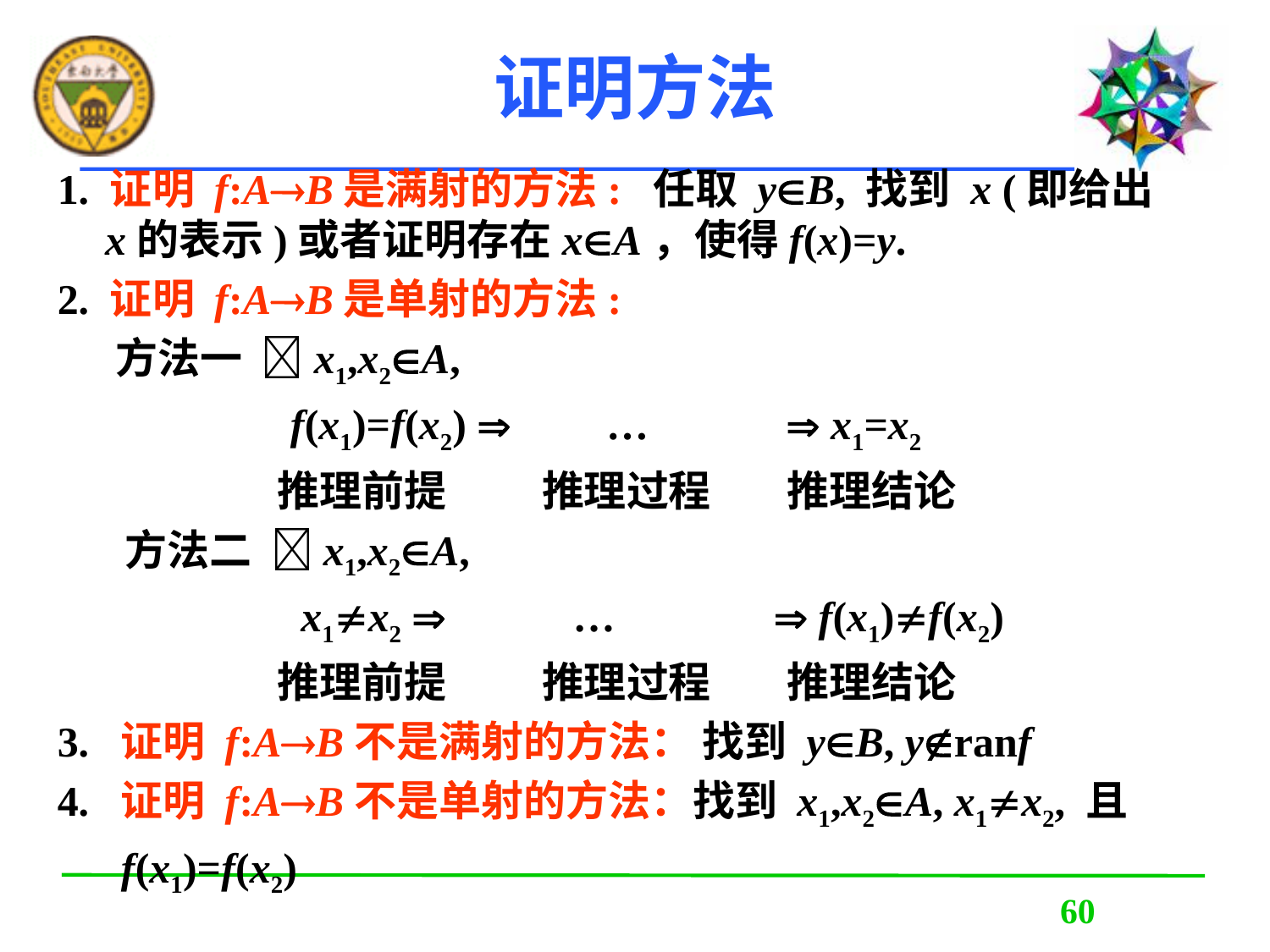

# 证明方法
1. 证明 f:A→B是满射的方法:  任取 y∈B, 找到 x (即给出x的表示)或者证明存在x∈A，使得f(x)=y.
2. 证明 f:A→B是单射的方法:
     方法一  ∀x1,x2∈A,
                      f(x1)=f(x2) ⇒         …             ⇒ x1=x2
                      推理前提          推理过程        推理结论
      方法二  ∀x1,x2∈A,
                       x1≠x2 ⇒            …               ⇒ f(x1)≠f(x2)
                      推理前提          推理过程        推理结论
3.  证明 f:A→B不是满射的方法： 找到 y∈B, y∉ranf
4.  证明 f:A→B不是单射的方法：找到 x1,x2∈A, x1≠x2, 且
      f(x1)=f(x2)